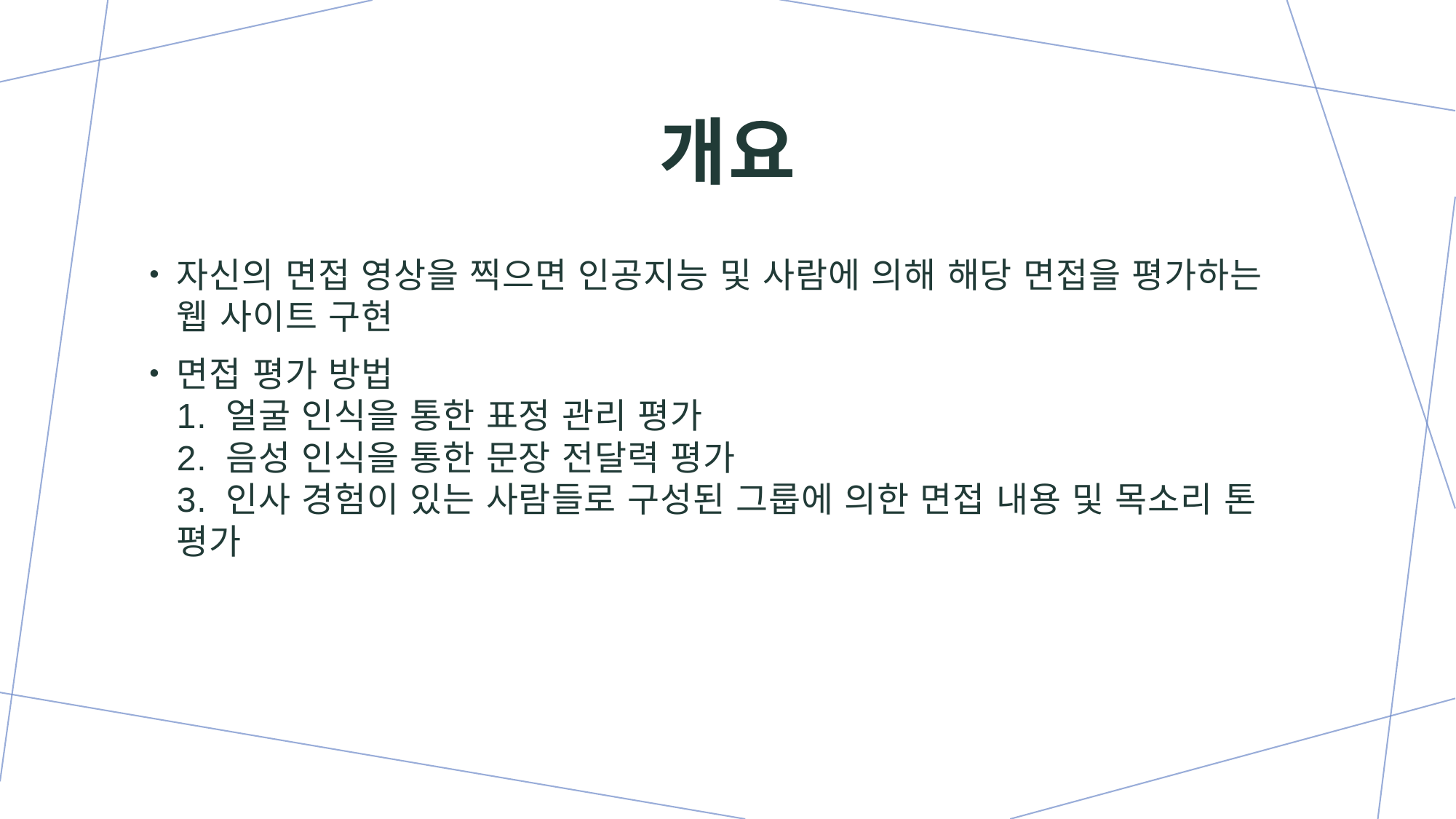

# 개요
자신의 면접 영상을 찍으면 인공지능 및 사람에 의해 해당 면접을 평가하는 웹 사이트 구현
면접 평가 방법
1. 얼굴 인식을 통한 표정 관리 평가
2. 음성 인식을 통한 문장 전달력 평가
3. 인사 경험이 있는 사람들로 구성된 그룹에 의한 면접 내용 및 목소리 톤 평가